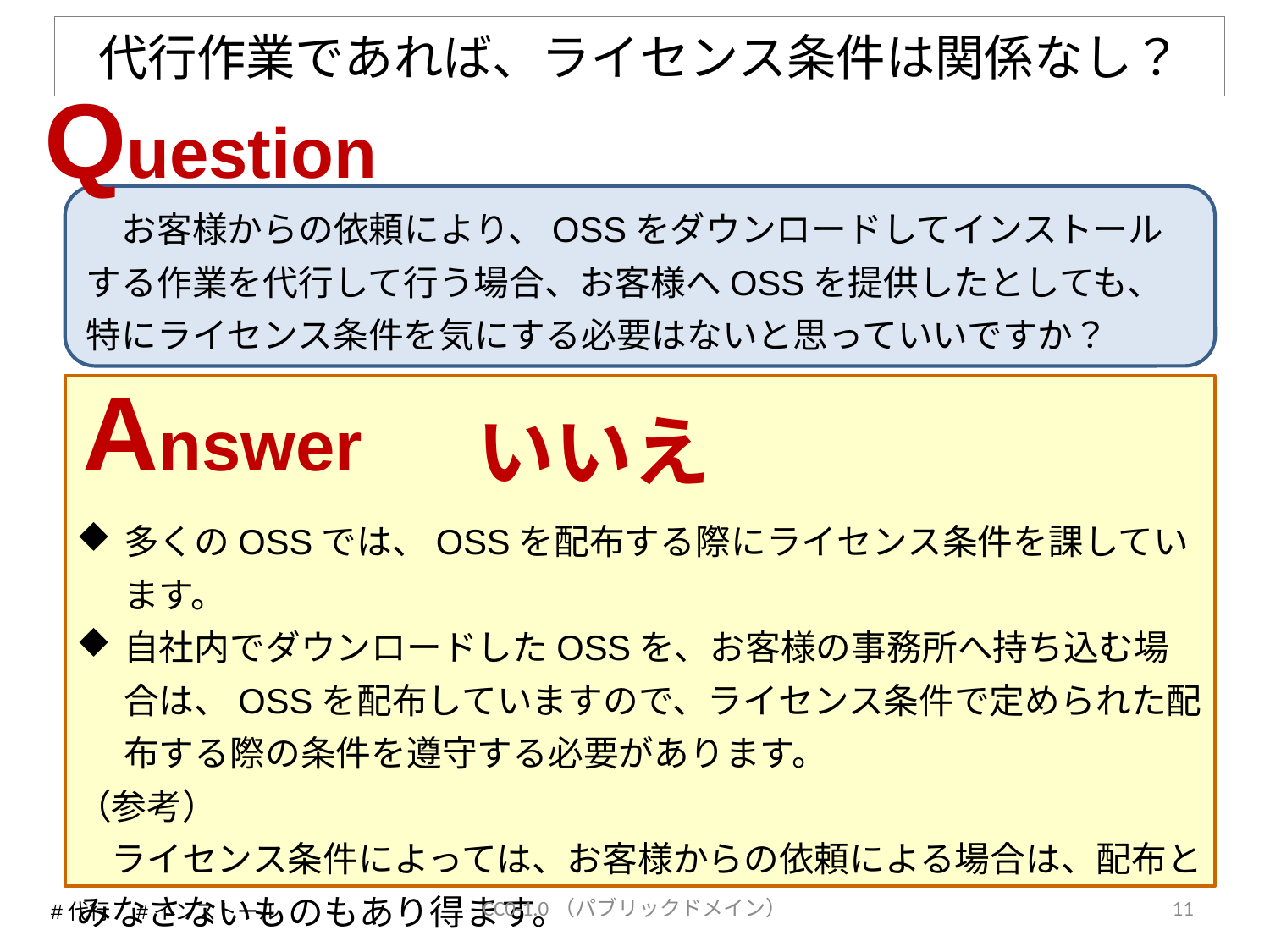

# 代行作業であれば、ライセンス条件は関係なし？
Question
　お客様からの依頼により、OSSをダウンロードしてインストールする作業を代行して行う場合、お客様へOSSを提供したとしても、特にライセンス条件を気にする必要はないと思っていいですか？
Answer

いいえ
多くのOSSでは、OSSを配布する際にライセンス条件を課しています。
自社内でダウンロードしたOSSを、お客様の事務所へ持ち込む場合は、OSSを配布していますので、ライセンス条件で定められた配布する際の条件を遵守する必要があります。
（参考）
　ライセンス条件によっては、お客様からの依頼による場合は、配布とみなさないものもあり得ます。
CC0-1.0（パブリックドメイン）
11
#代行　#インストール